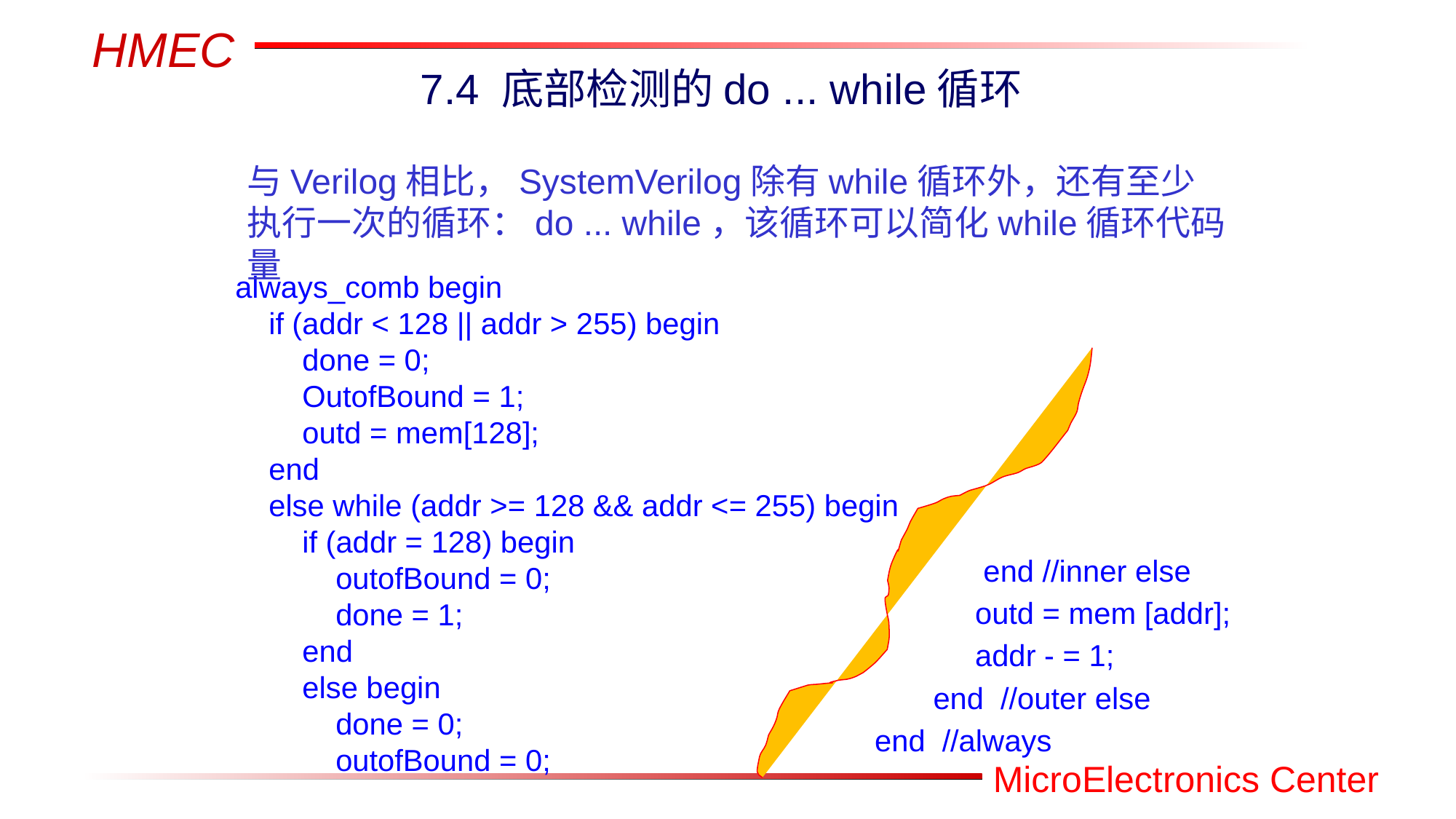

7.4 底部检测的do ... while循环
与Verilog相比，SystemVerilog除有while循环外，还有至少执行一次的循环：do ... while，该循环可以简化while循环代码量
always_comb begin
    if (addr < 128 || addr > 255) begin
        done = 0;
        OutofBound = 1;
        outd = mem[128];
    end
    else while (addr >= 128 && addr <= 255) begin
        if (addr = 128) begin
            outofBound = 0;
            done = 1;
        end
        else begin
            done = 0;
            outofBound = 0;

              end //inner else
             outd = mem [addr];
             addr - = 1;
        end  //outer else
 end  //always